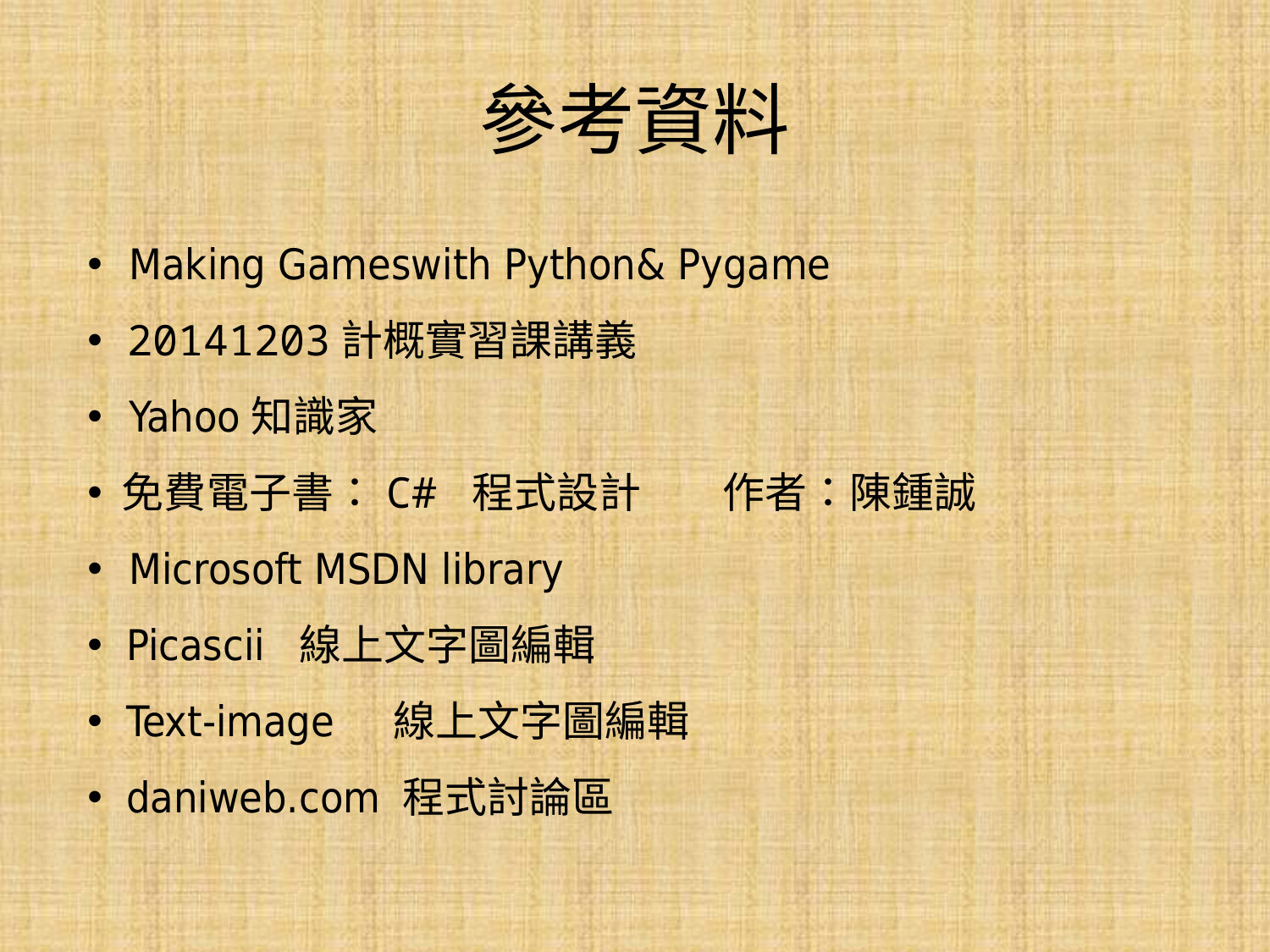

參考資料
  Making Gameswith Python& Pygame
 20141203計概實習課講義
  Yahoo知識家
 免費電子書：C# 程式設計	作者：陳鍾誠
  Microsoft MSDN library
  Picascii  線上文字圖編輯
  Text-image    線上文字圖編輯
  daniweb.com 程式討論區